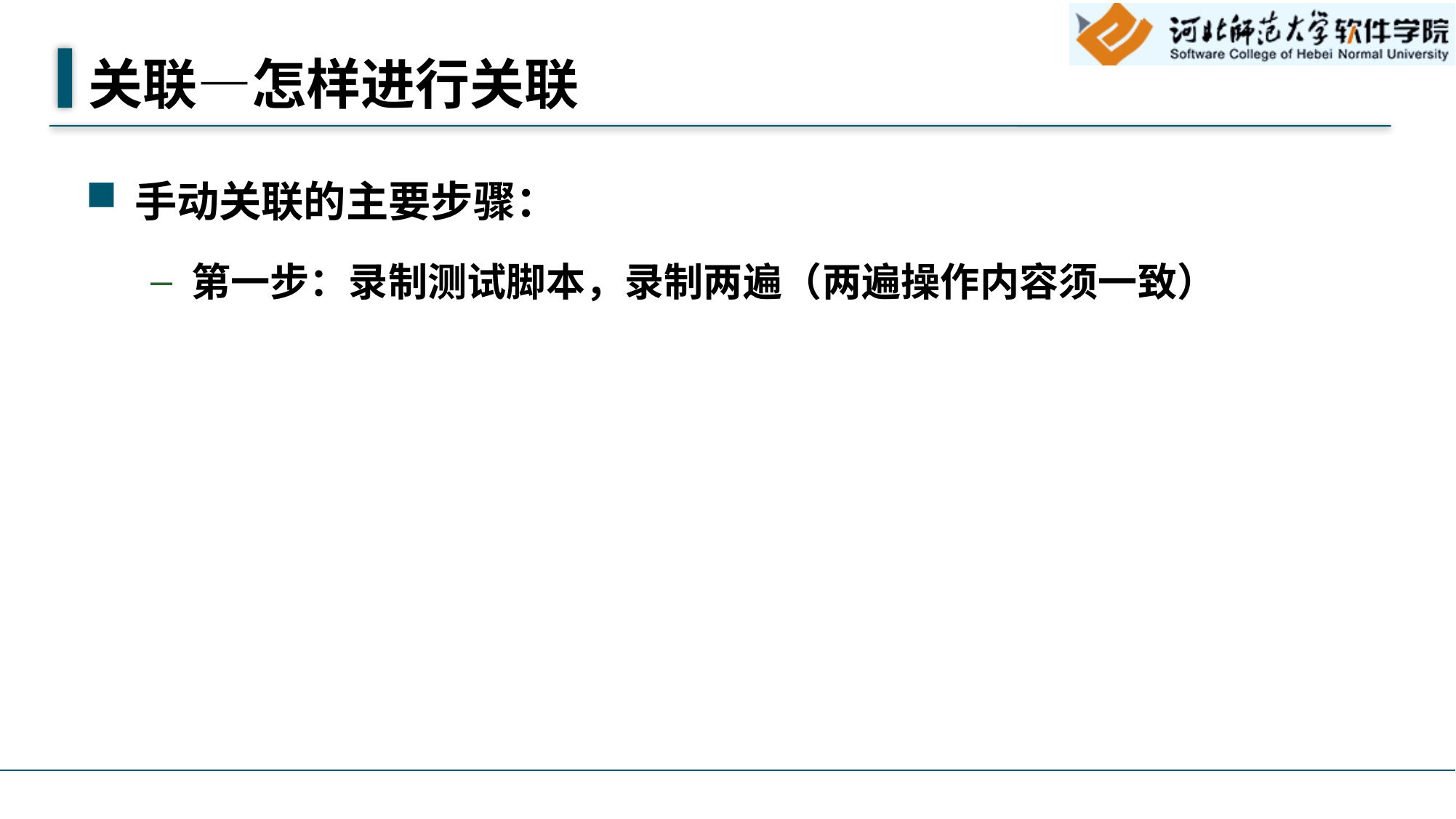

# 关联—怎样进行关联
手动关联的主要步骤：
第一步：录制测试脚本，录制两遍（两遍操作内容须一致）